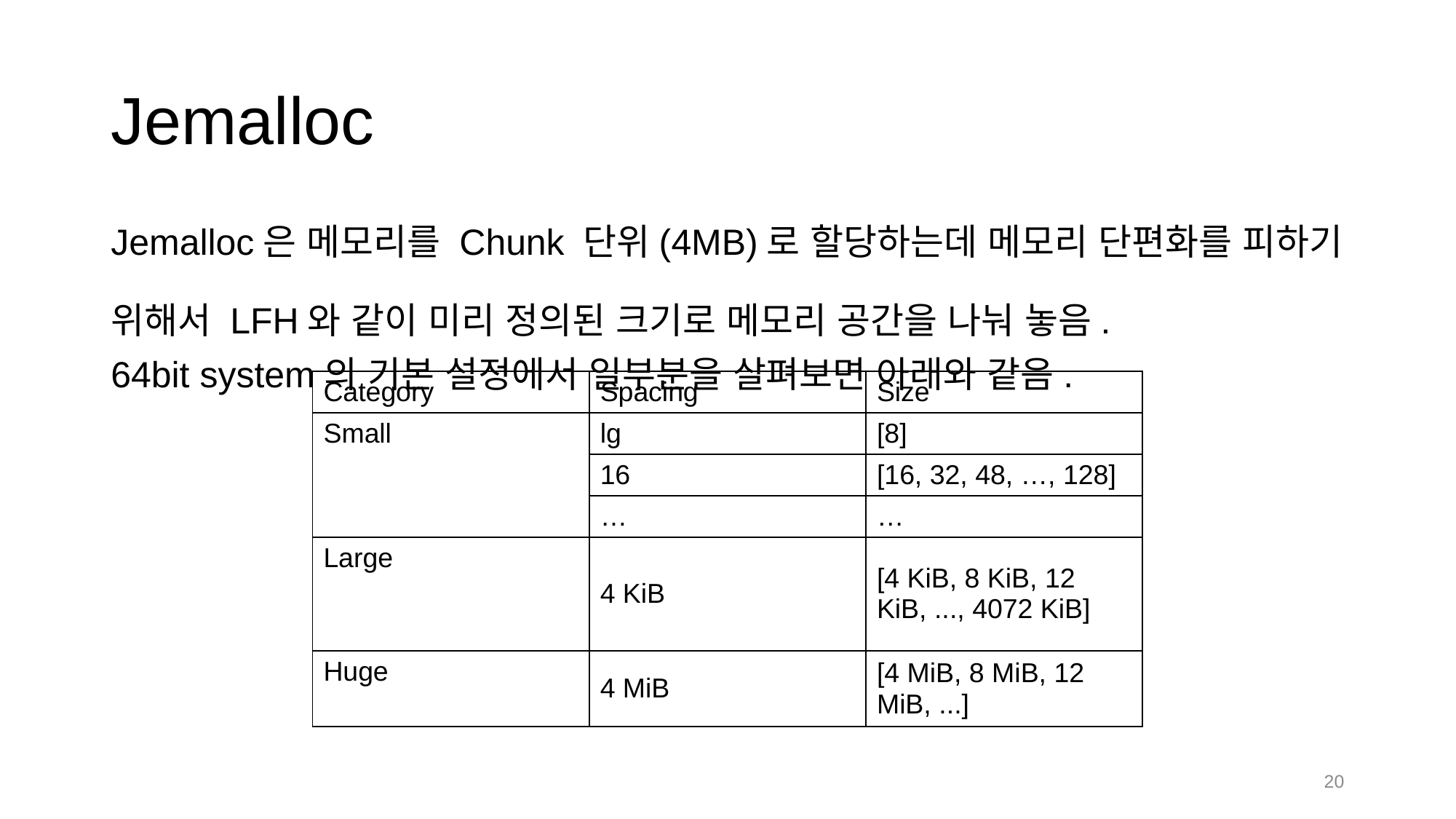

# Jemalloc
Jemalloc은 메모리를 Chunk 단위(4MB)로 할당하는데 메모리 단편화를 피하기
위해서 LFH와 같이 미리 정의된 크기로 메모리 공간을 나눠 놓음.
64bit system의 기본 설정에서 일부분을 살펴보면 아래와 같음.

| Category | Spacing | Size |
| --- | --- | --- |
| Small | lg | [8] |
|  | 16 | [16, 32, 48, …, 128] |
|  | … | … |
| Large | 4 KiB | [4 KiB, 8 KiB, 12 KiB, ..., 4072 KiB] |
| Huge | 4 MiB | [4 MiB, 8 MiB, 12 MiB, ...] |
20